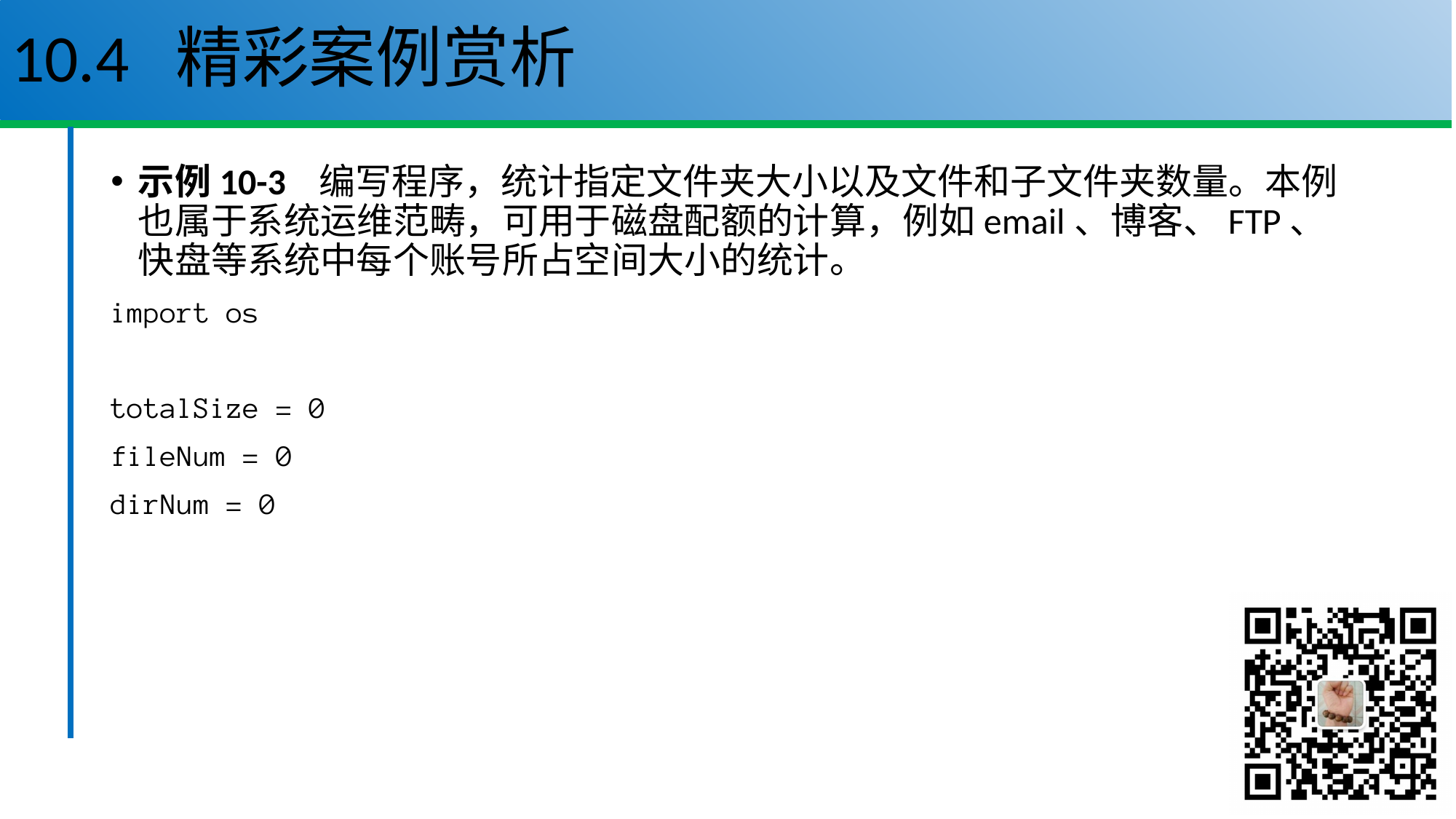

# 10.4  精彩案例赏析
示例10-3   编写程序，统计指定文件夹大小以及文件和子文件夹数量。本例也属于系统运维范畴，可用于磁盘配额的计算，例如email、博客、FTP、快盘等系统中每个账号所占空间大小的统计。
import os

totalSize = 0
fileNum = 0
dirNum = 0
19